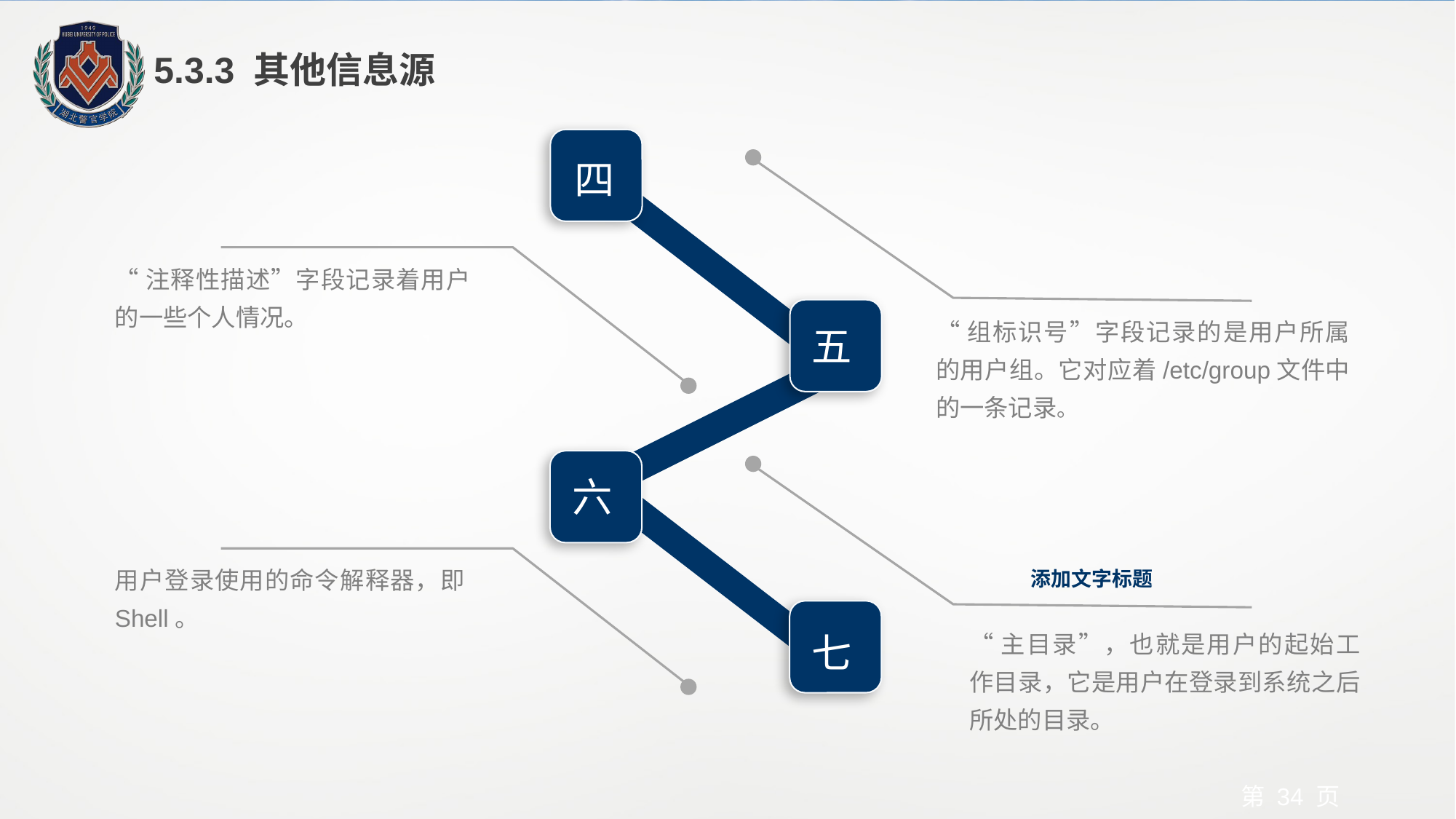

5.3.3 其他信息源

四

“注释性描述”字段记录着用户的一些个人情况。

五
“组标识号”字段记录的是用户所属的用户组。它对应着/etc/group文件中的一条记录。

六

用户登录使用的命令解释器，即Shell。

添加文字标题

七
“主目录”，也就是用户的起始工作目录，它是用户在登录到系统之后所处的目录。